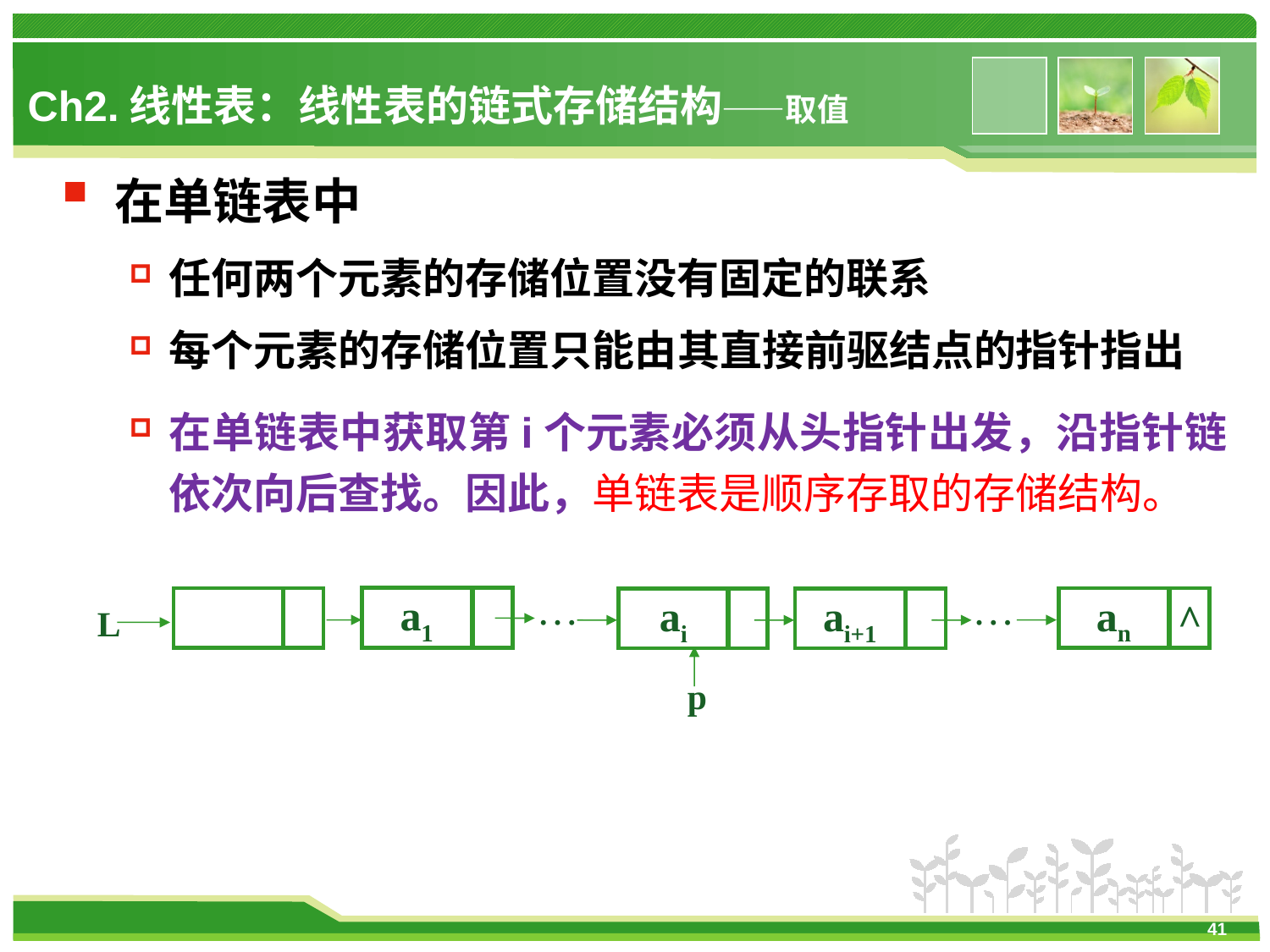

# Ch2.线性表：线性表的链式存储结构——取值
 在单链表中
任何两个元素的存储位置没有固定的联系
每个元素的存储位置只能由其直接前驱结点的指针指出
在单链表中获取第i个元素必须从头指针出发，沿指针链依次向后查找。因此，单链表是顺序存取的存储结构。
…
…
a1

an
^
ai

ai+1

L

p
41